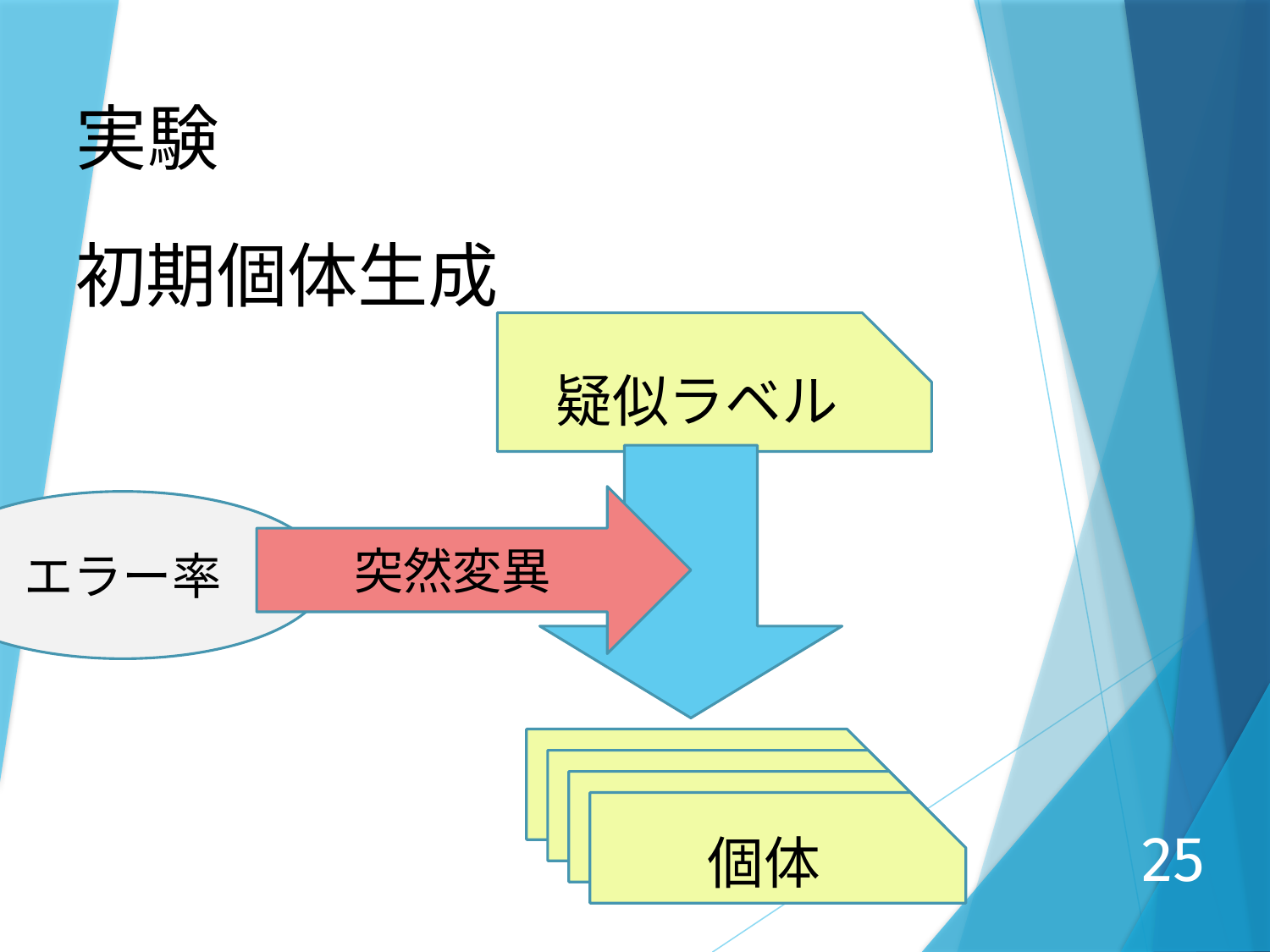

実験
初期個体生成
疑似ラベル

突然変異
エラー率
個体
個体
個体
個体
25